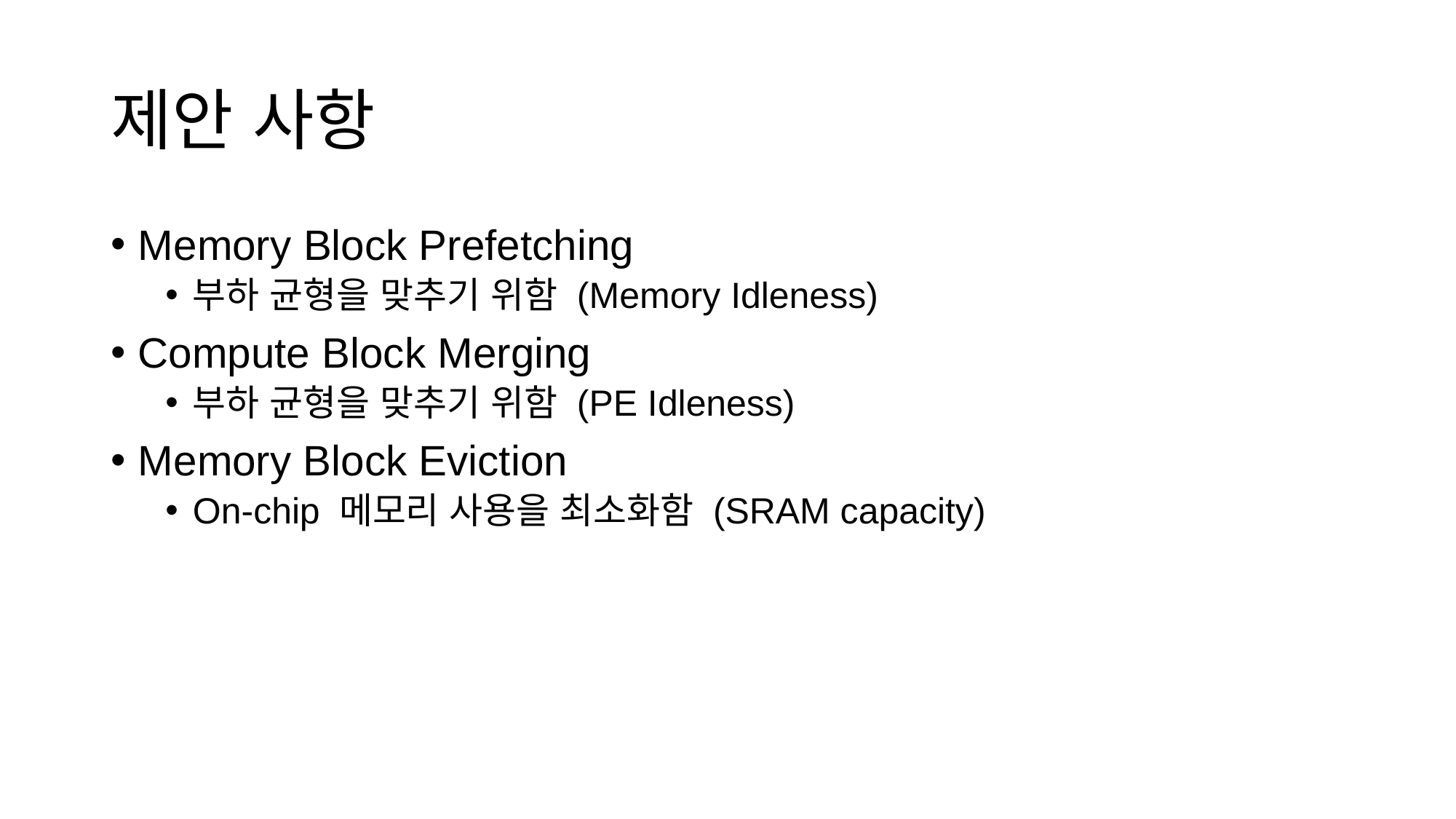

# 제안 사항
Memory Block Prefetching
부하 균형을 맞추기 위함 (Memory Idleness)
Compute Block Merging
부하 균형을 맞추기 위함 (PE Idleness)
Memory Block Eviction
On-chip 메모리 사용을 최소화함 (SRAM capacity)